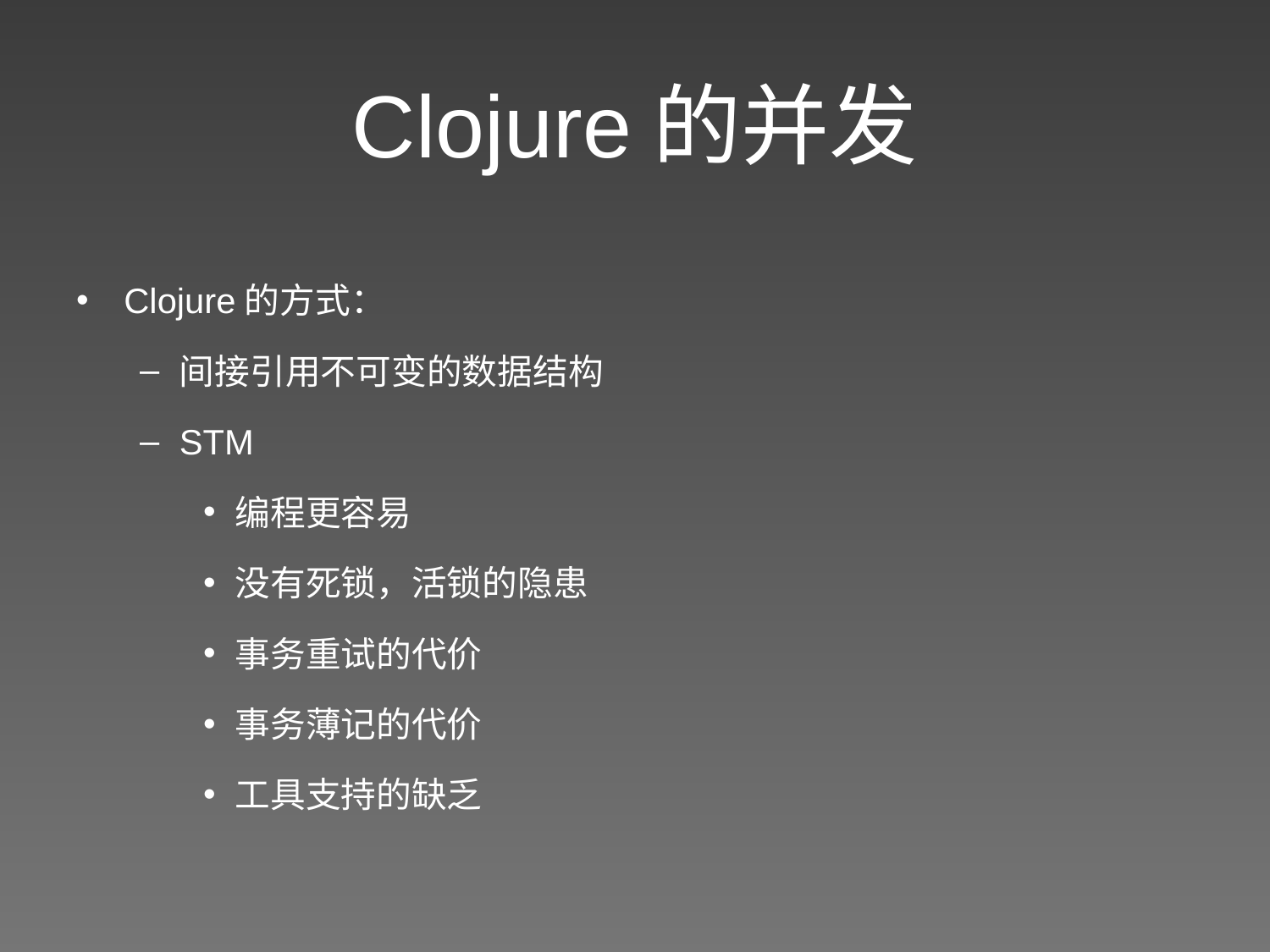

# Clojure的并发
Clojure的方式：
间接引用不可变的数据结构
STM
编程更容易
没有死锁，活锁的隐患
事务重试的代价
事务薄记的代价
工具支持的缺乏